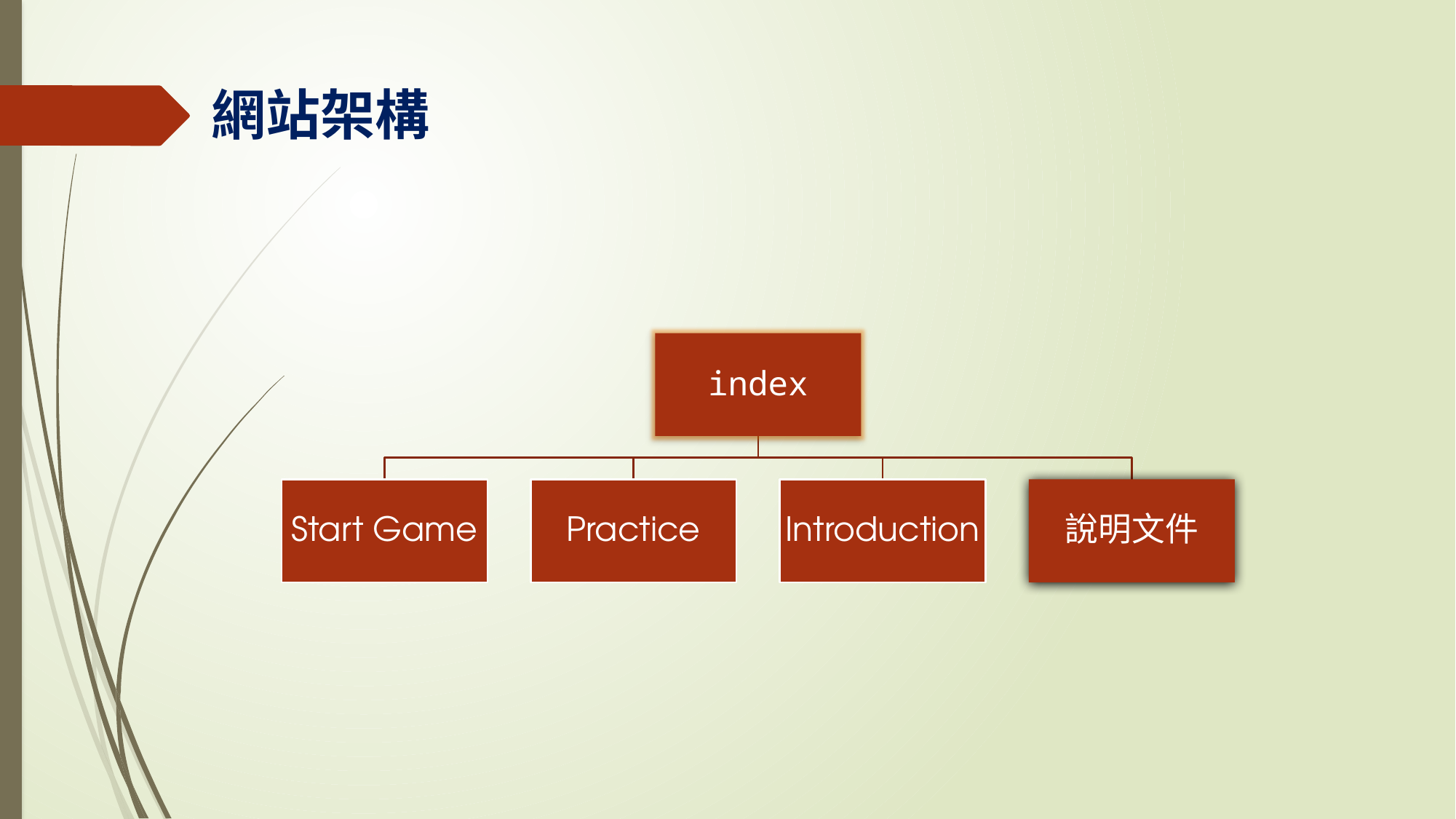

# 網站架構
index
Start Game
Practice
Introduction
說明文件